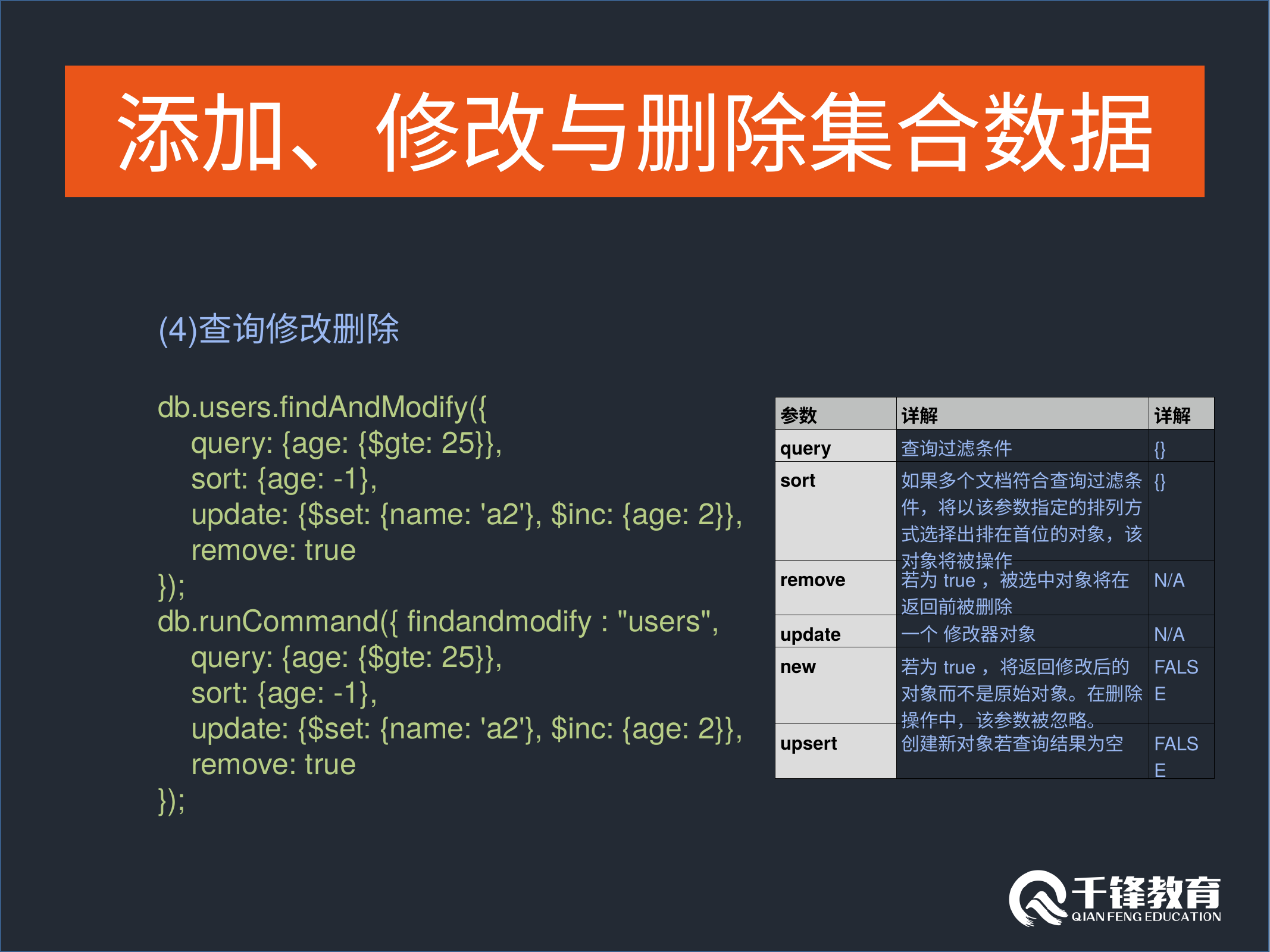

#
添加、修改与删除集合数据
查询修改删除

db.users.findAndModify({
    query: {age: {$gte: 25}},
    sort: {age: -1},
    update: {$set: {name: 'a2'}, $inc: {age: 2}},
    remove: true
});
db.runCommand({ findandmodify : "users",
    query: {age: {$gte: 25}},
    sort: {age: -1},
    update: {$set: {name: 'a2'}, $inc: {age: 2}},
    remove: true
});
| 参数 | 详解 | 详解 |
| --- | --- | --- |
| query | 查询过滤条件 | {} |
| sort | 如果多个文档符合查询过滤条件，将以该参数指定的排列方式选择出排在首位的对象，该对象将被操作 | {} |
| remove | 若为true，被选中对象将在返回前被删除 | N/A |
| update | 一个 修改器对象 | N/A |
| new | 若为true，将返回修改后的对象而不是原始对象。在删除操作中，该参数被忽略。 | FALSE |
| upsert | 创建新对象若查询结果为空 | FALSE |